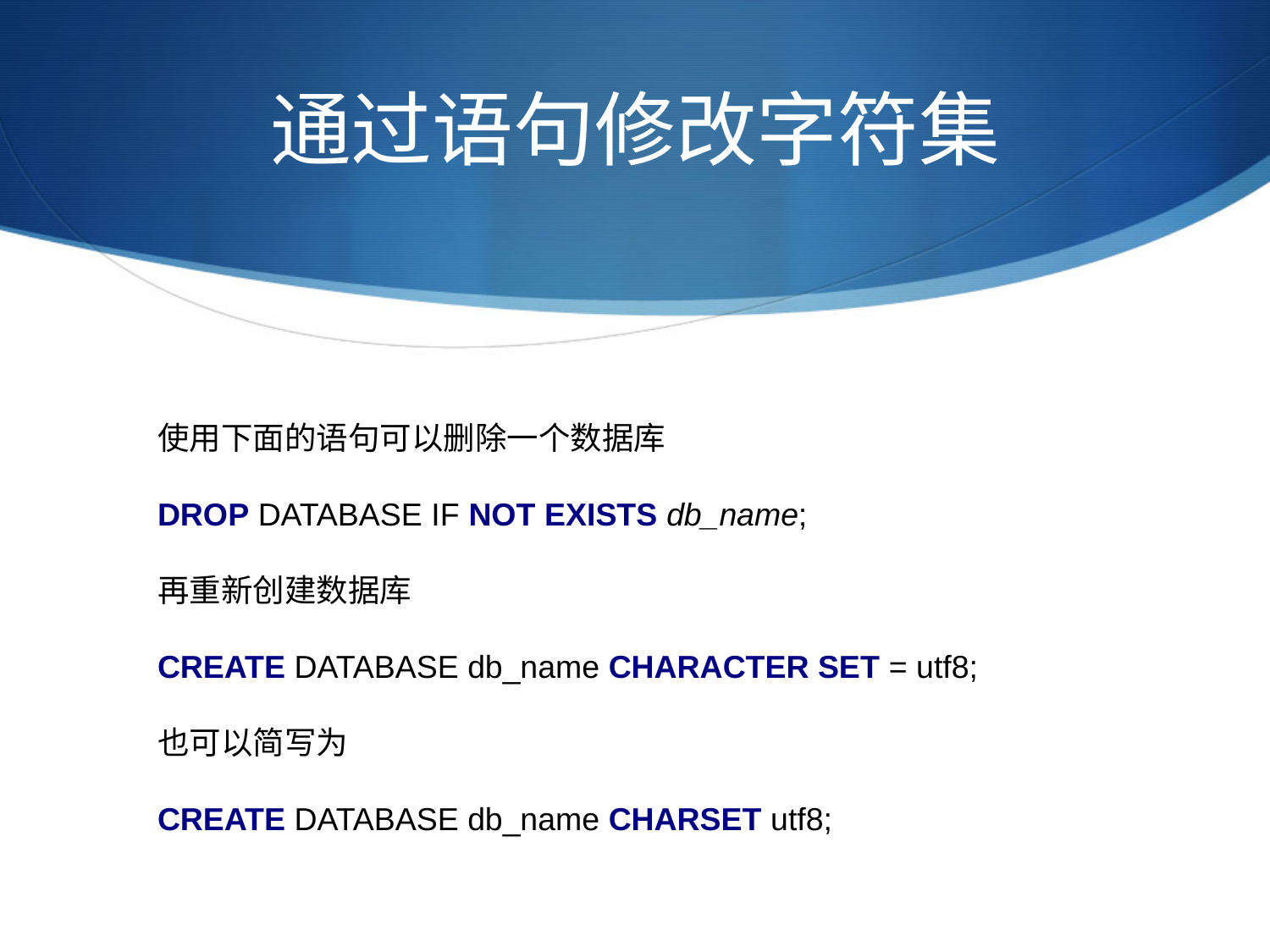

# 通过语句修改字符集
使用下面的语句可以删除一个数据库

DROP DATABASE IF NOT EXISTS db_name;

再重新创建数据库

CREATE DATABASE db_name CHARACTER SET = utf8;

也可以简写为

CREATE DATABASE db_name CHARSET utf8;